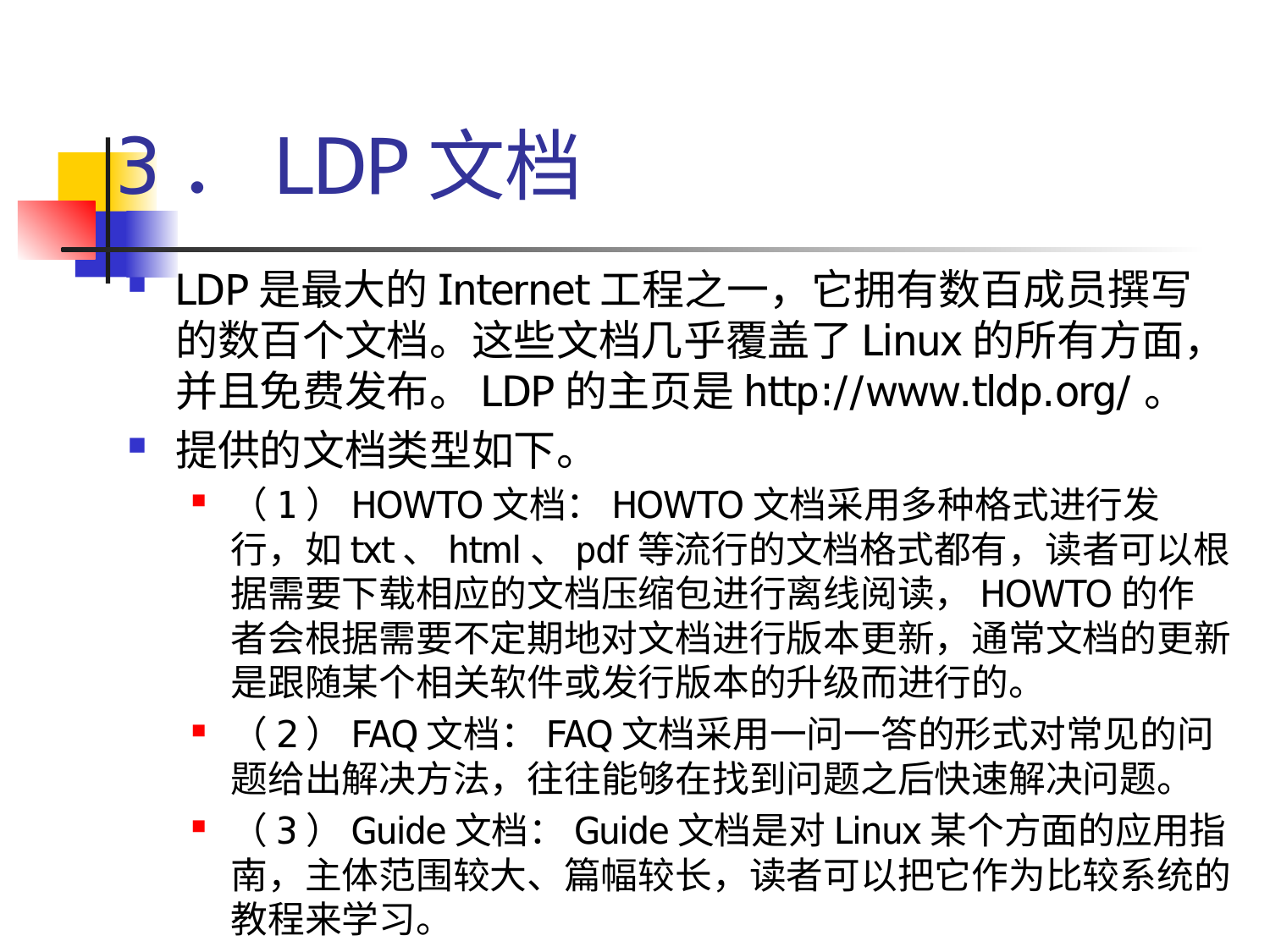

# 3．LDP文档
LDP是最大的Internet工程之一，它拥有数百成员撰写的数百个文档。这些文档几乎覆盖了Linux的所有方面，并且免费发布。LDP的主页是http://www.tldp.org/。
提供的文档类型如下。
（1）HOWTO文档：HOWTO文档采用多种格式进行发行，如txt、html、pdf等流行的文档格式都有，读者可以根据需要下载相应的文档压缩包进行离线阅读，HOWTO的作者会根据需要不定期地对文档进行版本更新，通常文档的更新是跟随某个相关软件或发行版本的升级而进行的。
（2）FAQ文档：FAQ文档采用一问一答的形式对常见的问题给出解决方法，往往能够在找到问题之后快速解决问题。
（3）Guide文档：Guide文档是对Linux某个方面的应用指南，主体范围较大、篇幅较长，读者可以把它作为比较系统的教程来学习。